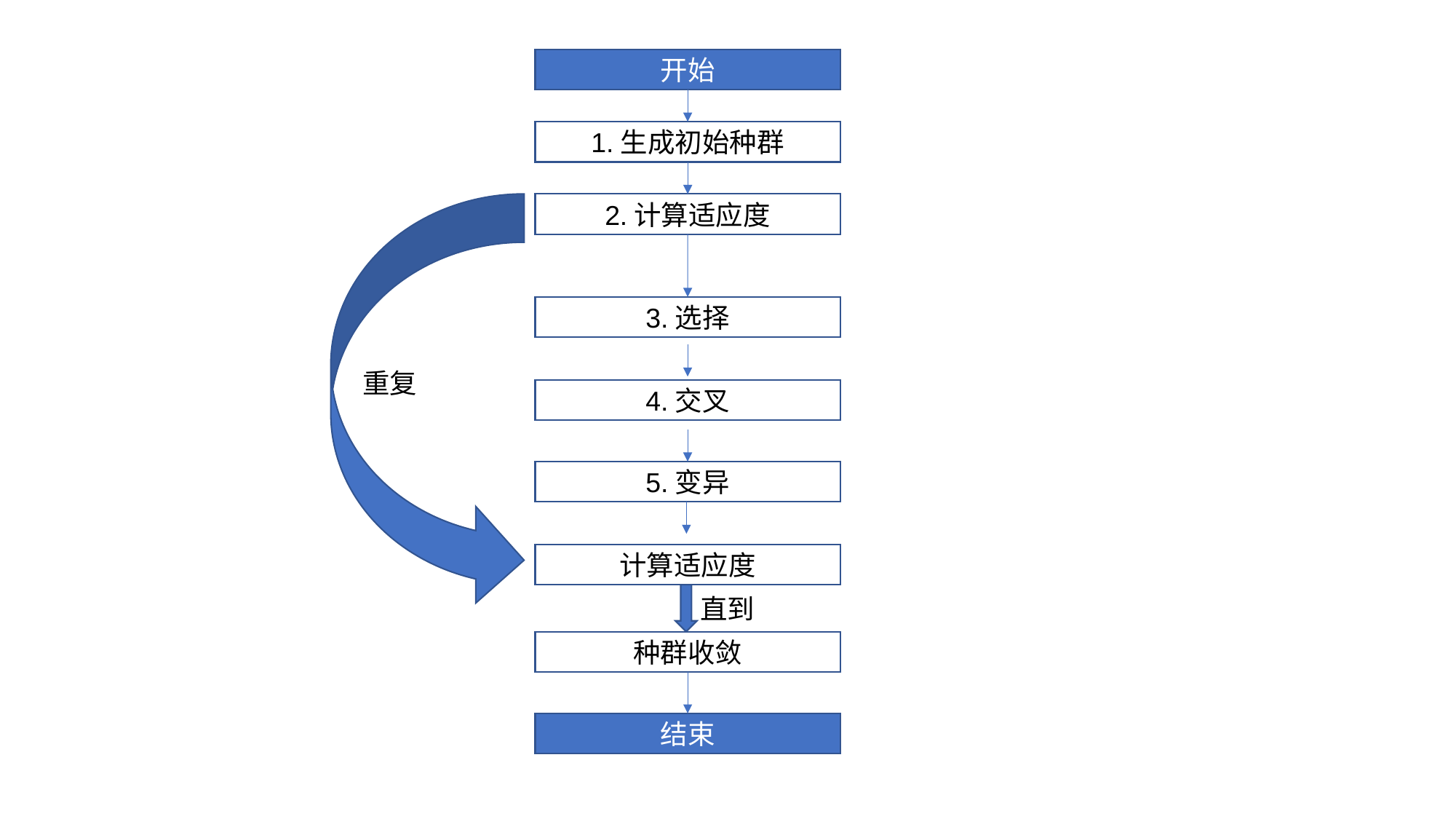

开始
1.生成初始种群

2.计算适应度
3.选择
重复
4.交叉
5.变异
计算适应度

直到
种群收敛
结束